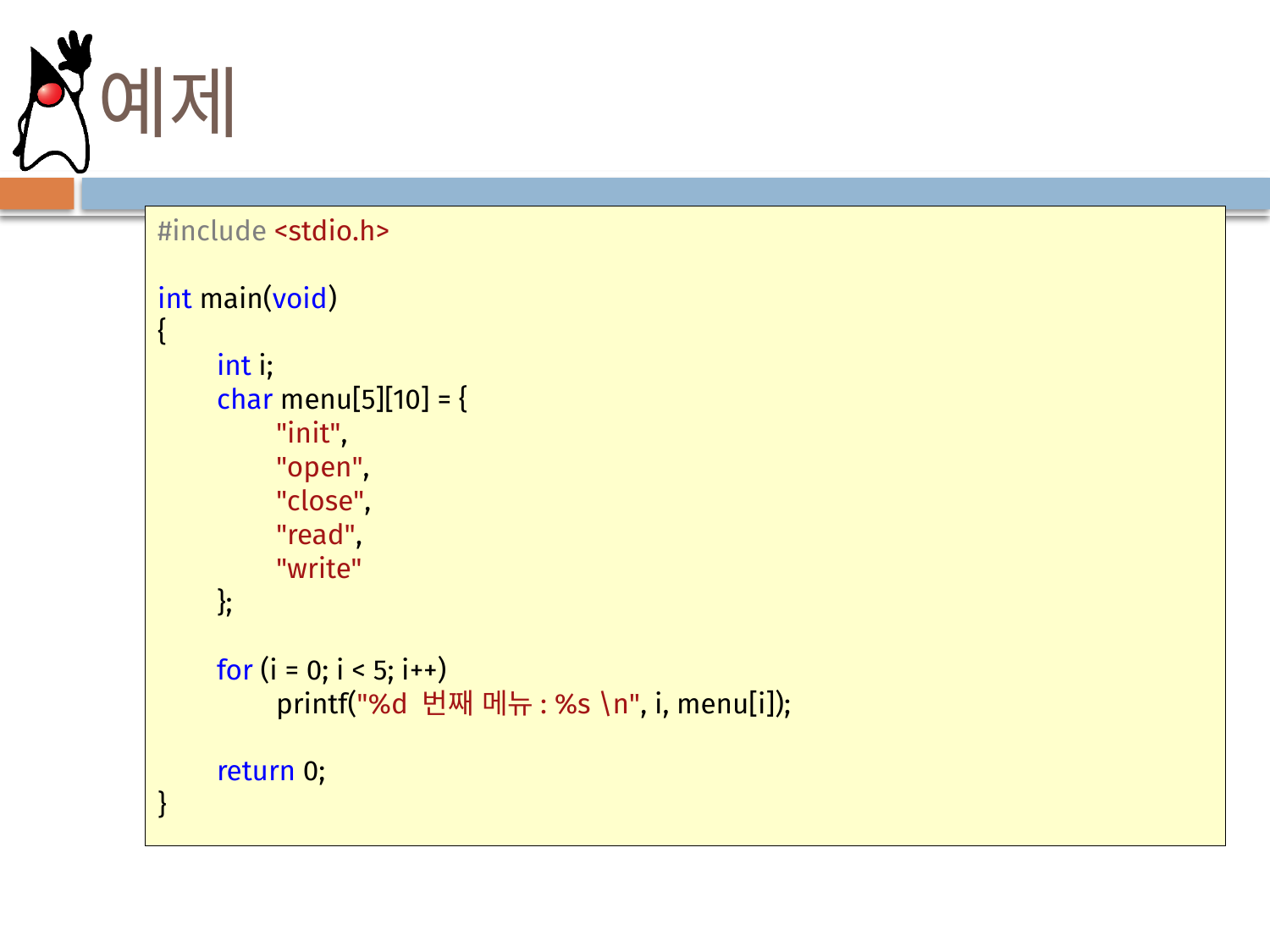

# 예제
#include <stdio.h>

int main(void)
{
        int i;
        char menu[5][10] = {
                "init",
                "open",
                "close",
                "read",
                "write"
        };

        for (i = 0; i < 5; i++)
                printf("%d 번째 메뉴: %s \n", i, menu[i]);

        return 0;
}